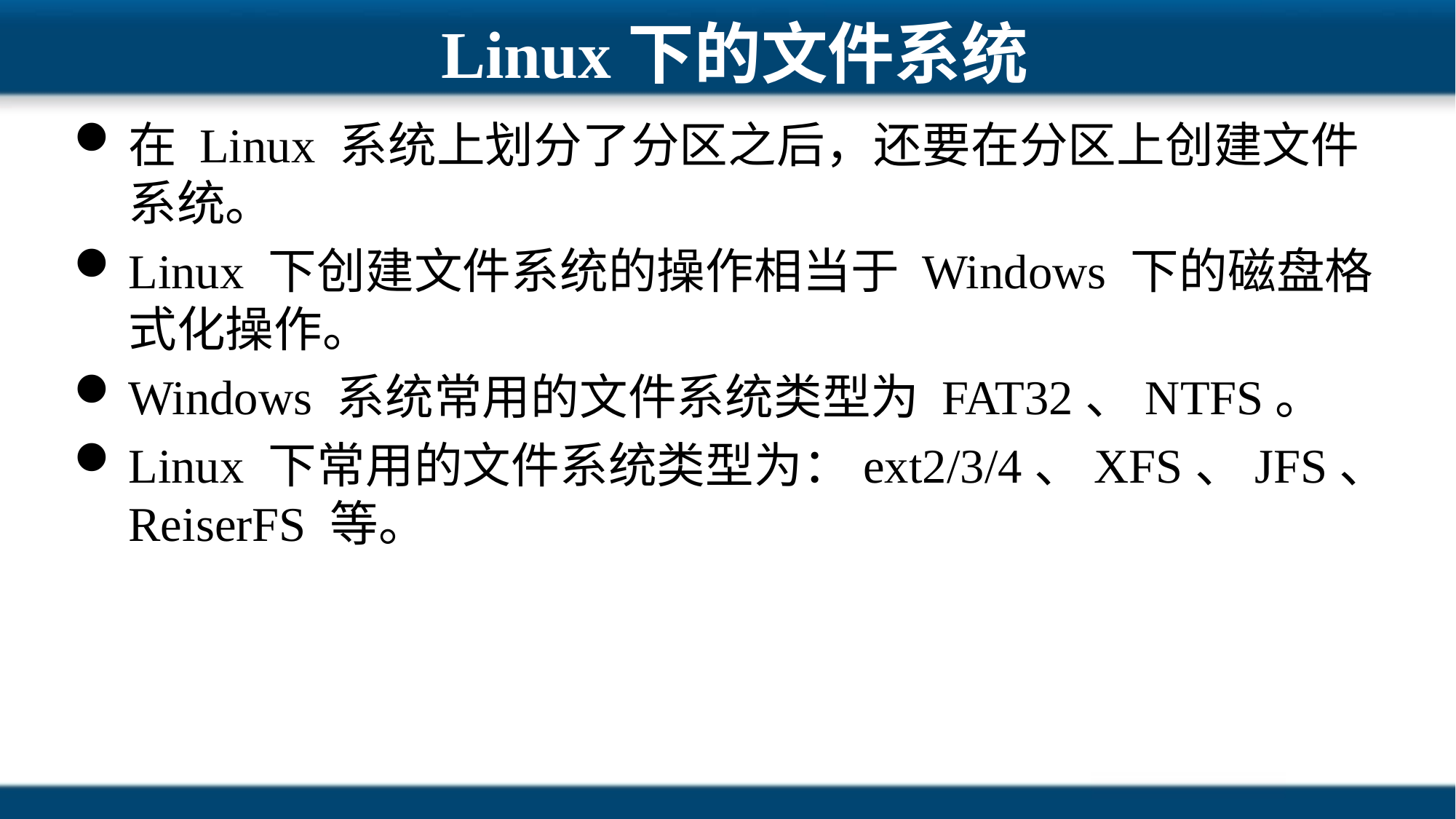

# Linux下的文件系统
在 Linux 系统上划分了分区之后，还要在分区上创建文件系统。
Linux 下创建文件系统的操作相当于 Windows 下的磁盘格式化操作。
Windows 系统常用的文件系统类型为 FAT32、NTFS。
Linux 下常用的文件系统类型为：ext2/3/4、XFS、JFS、ReiserFS 等。